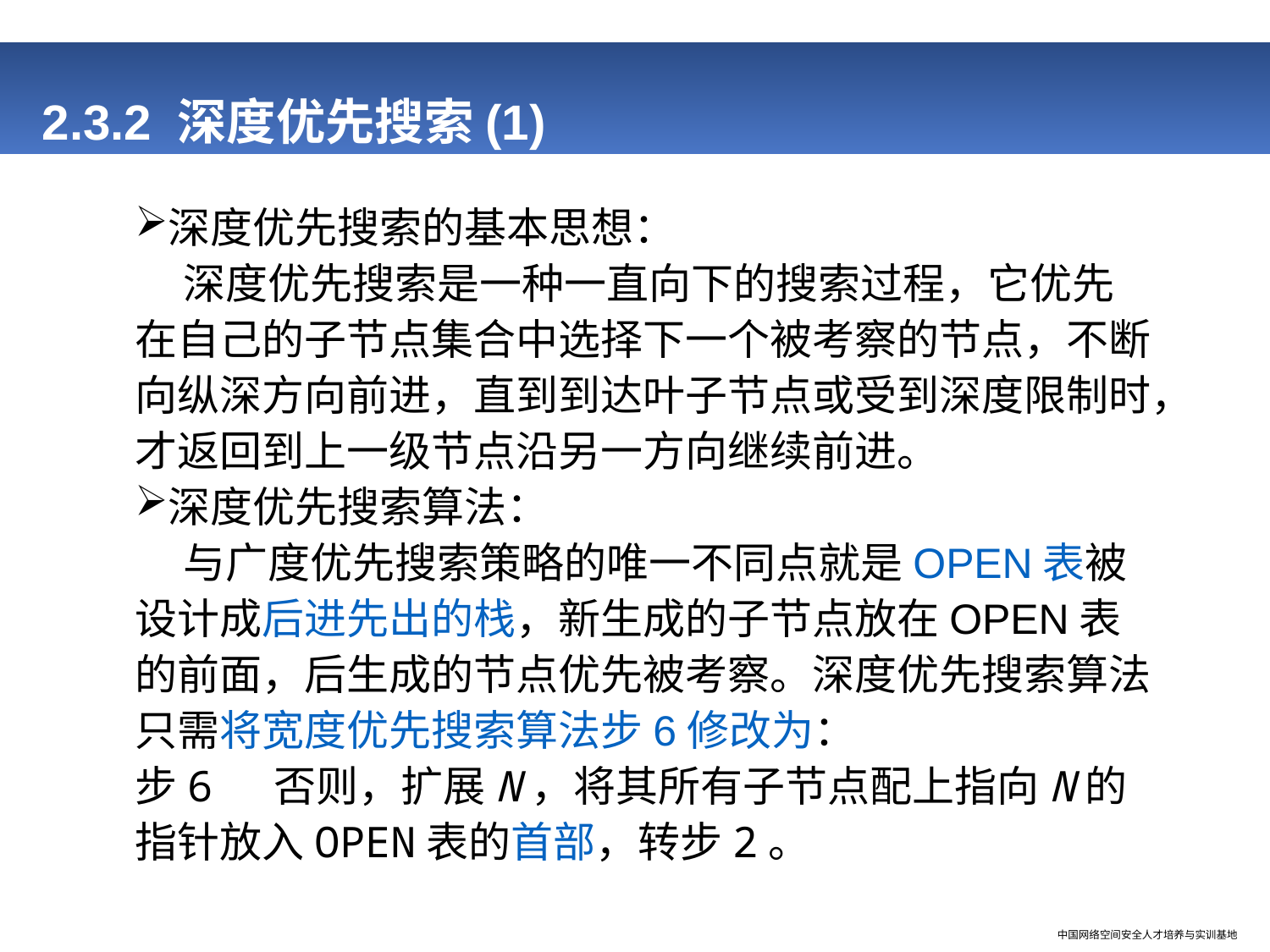

# 2.3.2 深度优先搜索(1)
深度优先搜索的基本思想：
    深度优先搜索是一种一直向下的搜索过程，它优先在自己的子节点集合中选择下一个被考察的节点，不断向纵深方向前进，直到到达叶子节点或受到深度限制时，才返回到上一级节点沿另一方向继续前进。
深度优先搜索算法：
    与广度优先搜索策略的唯一不同点就是OPEN表被设计成后进先出的栈，新生成的子节点放在OPEN表的前面，后生成的节点优先被考察。深度优先搜索算法只需将宽度优先搜索算法步6修改为：
步6  否则，扩展N，将其所有子节点配上指向N的指针放入OPEN表的首部，转步2。